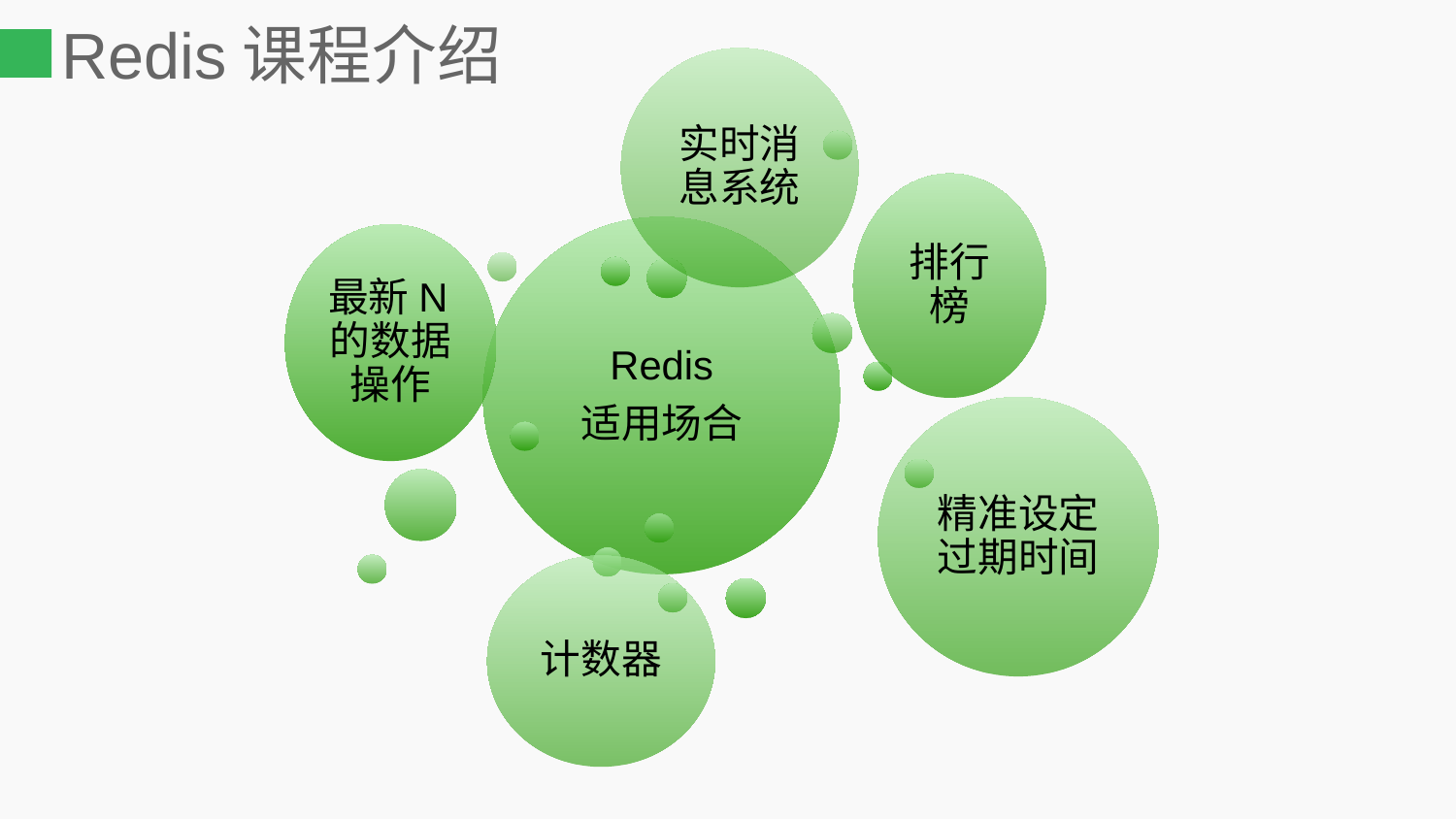

# Redis课程介绍
Redis
适用场合
最新N的数据操作
排行榜
精准设定过期时间
计数器
实时消息系统